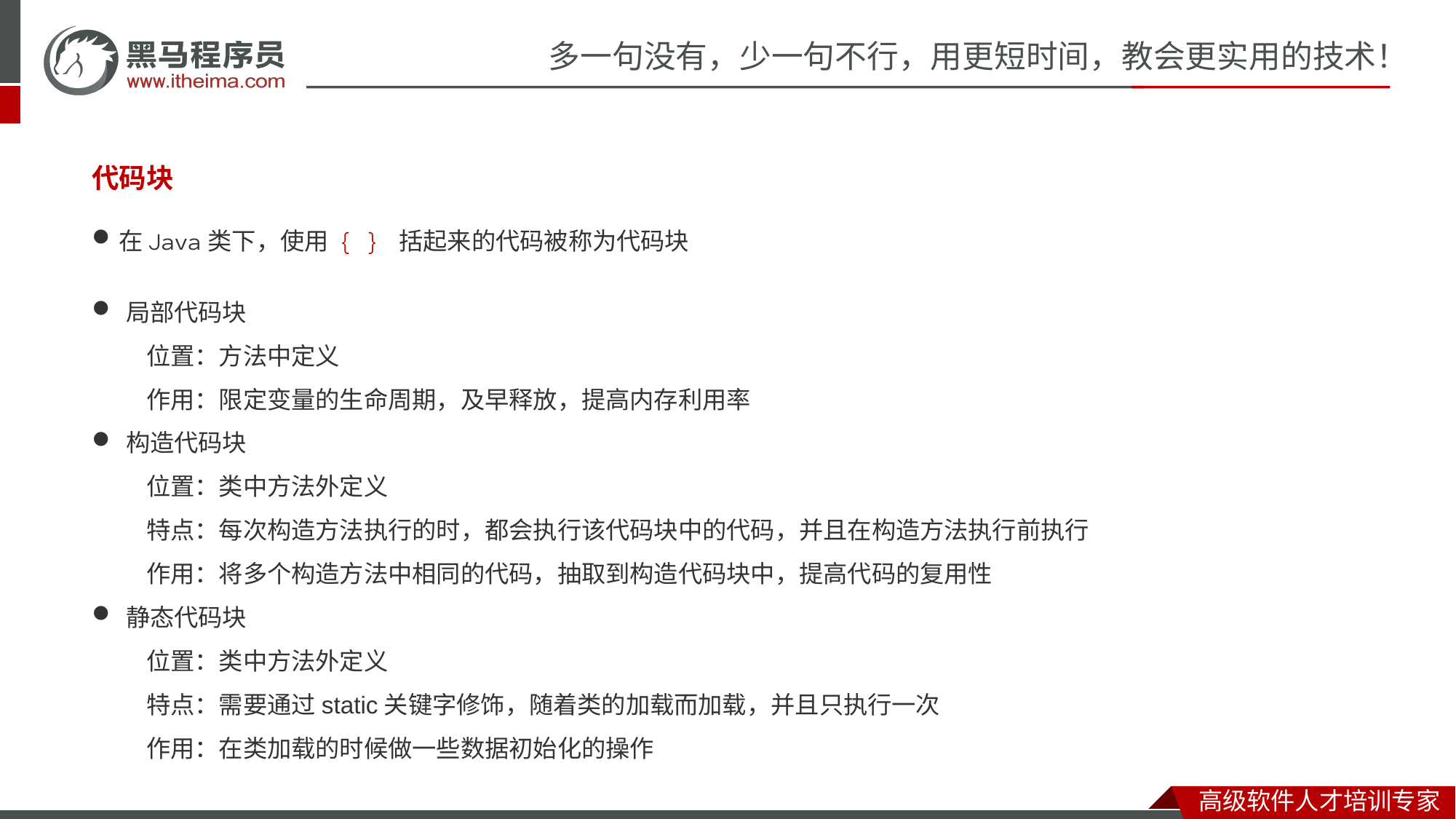

代码块
在Java类下，使用 { } 括起来的代码被称为代码块
局部代码块
位置：方法中定义
作用：限定变量的生命周期，及早释放，提高内存利用率
构造代码块
位置：类中方法外定义
特点：每次构造方法执行的时，都会执行该代码块中的代码，并且在构造方法执行前执行
作用：将多个构造方法中相同的代码，抽取到构造代码块中，提高代码的复用性
静态代码块
位置：类中方法外定义
特点：需要通过static关键字修饰，随着类的加载而加载，并且只执行一次
作用：在类加载的时候做一些数据初始化的操作